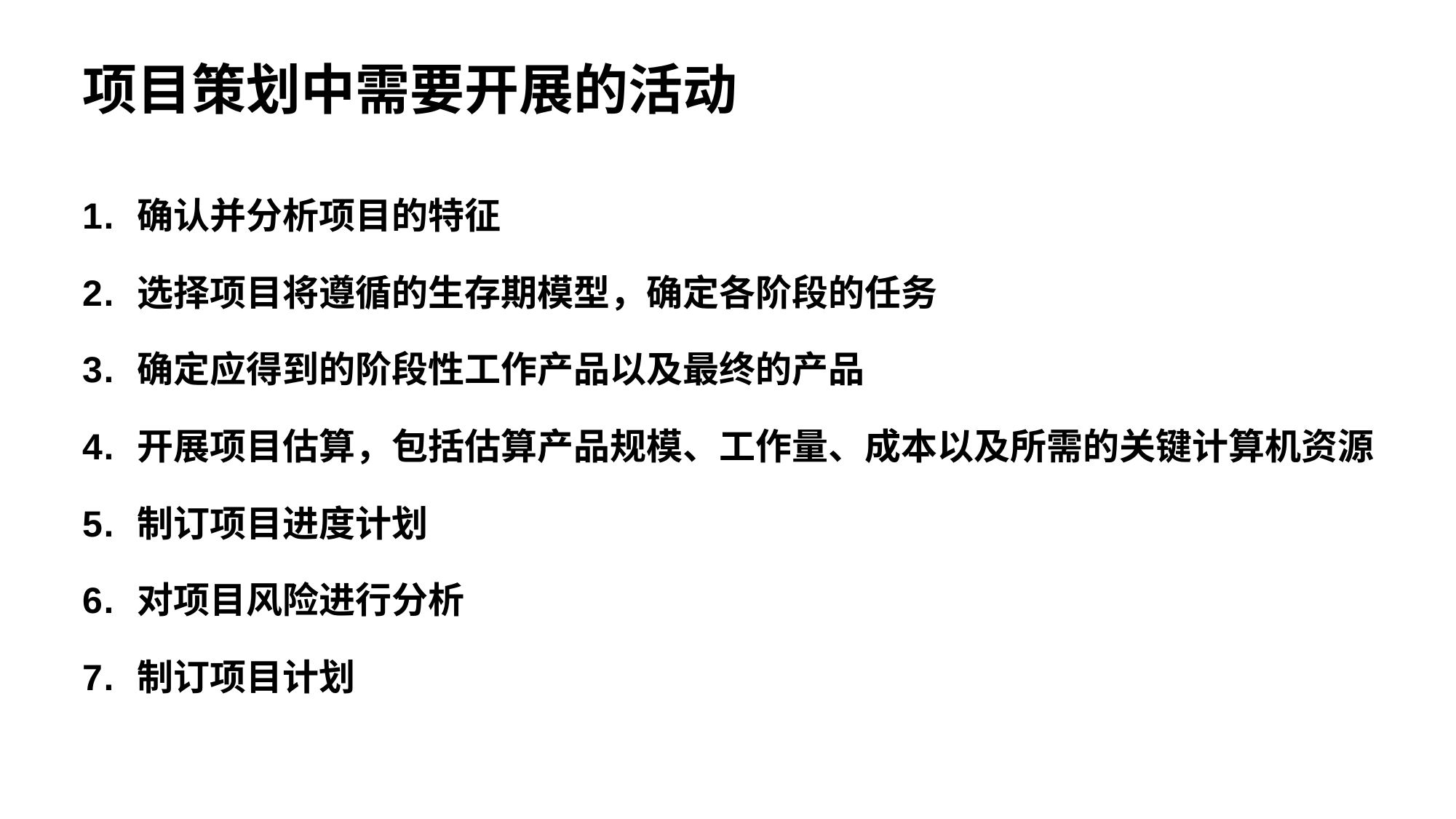

项目策划中需要开展的活动
确认并分析项目的特征
选择项目将遵循的生存期模型，确定各阶段的任务
确定应得到的阶段性工作产品以及最终的产品
开展项目估算，包括估算产品规模、工作量、成本以及所需的关键计算机资源
制订项目进度计划
对项目风险进行分析
制订项目计划